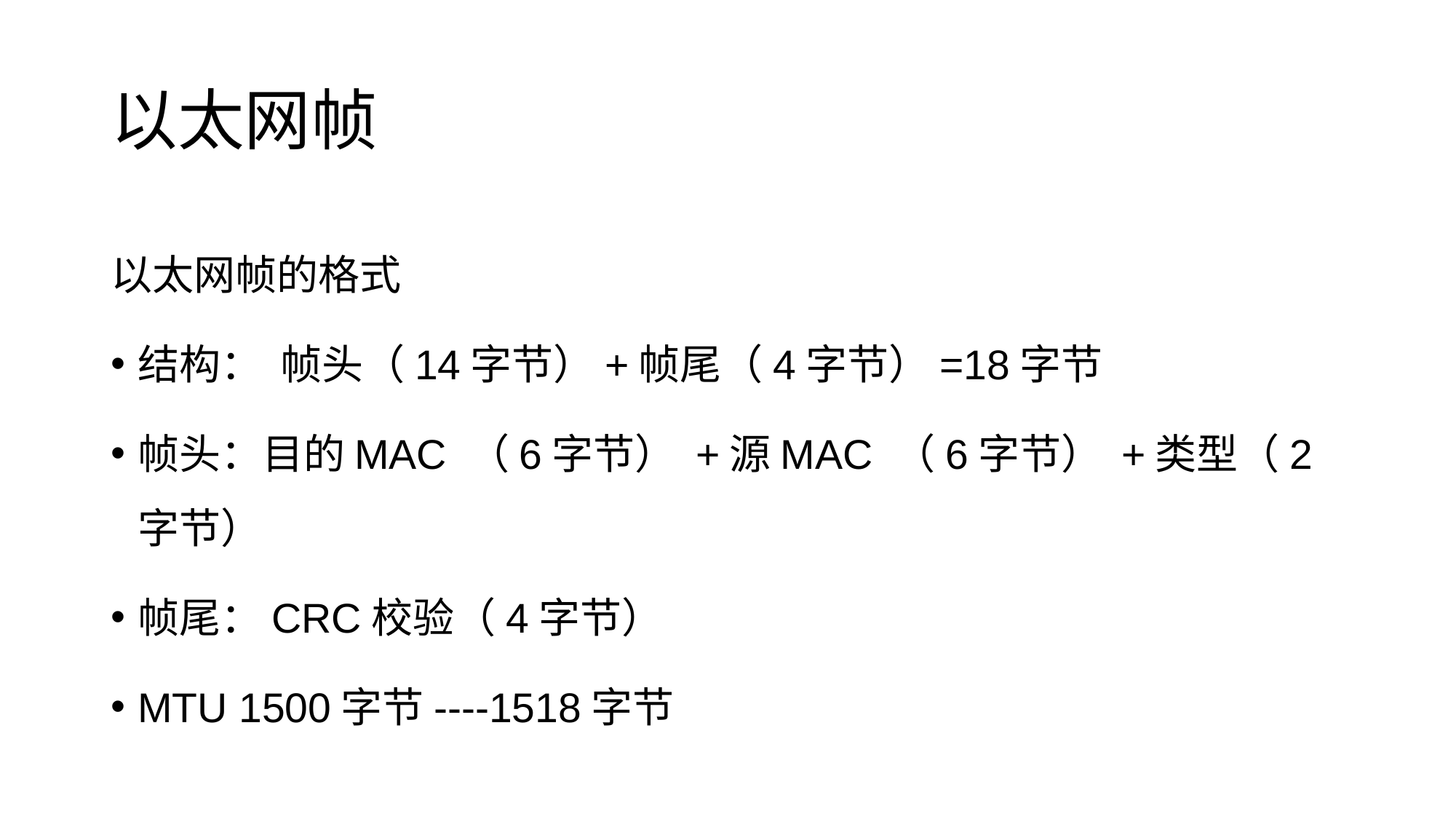

# 以太网帧
以太网帧的格式
结构：  帧头（14字节）+帧尾（4字节）=18字节
帧头：目的MAC （6字节） +源MAC （6字节） +类型（2字节）
帧尾：CRC校验（4字节）
MTU 1500字节----1518字节